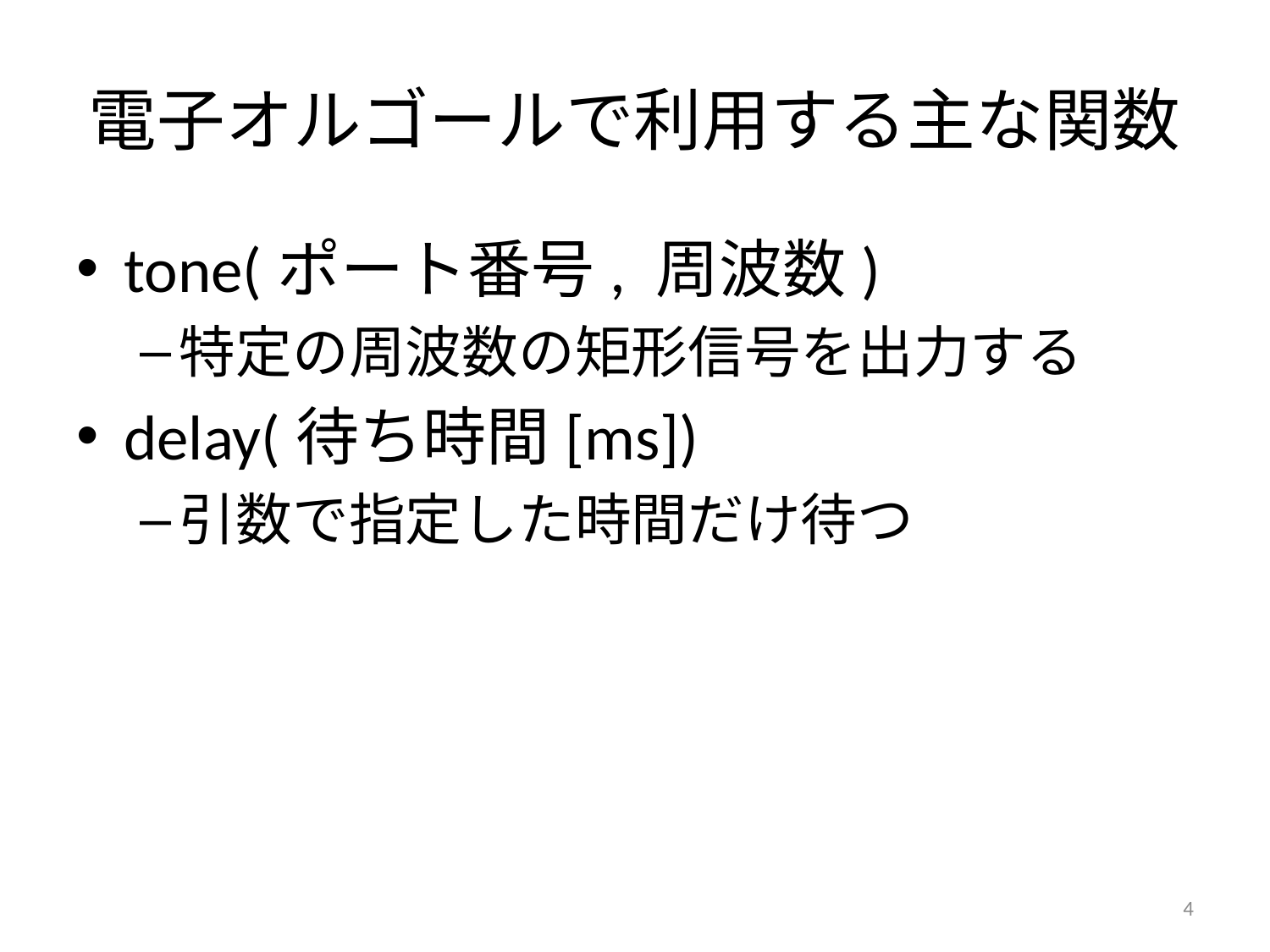

# 電子オルゴールで利用する主な関数
tone(ポート番号, 周波数)
特定の周波数の矩形信号を出力する
delay(待ち時間[ms])
引数で指定した時間だけ待つ

4